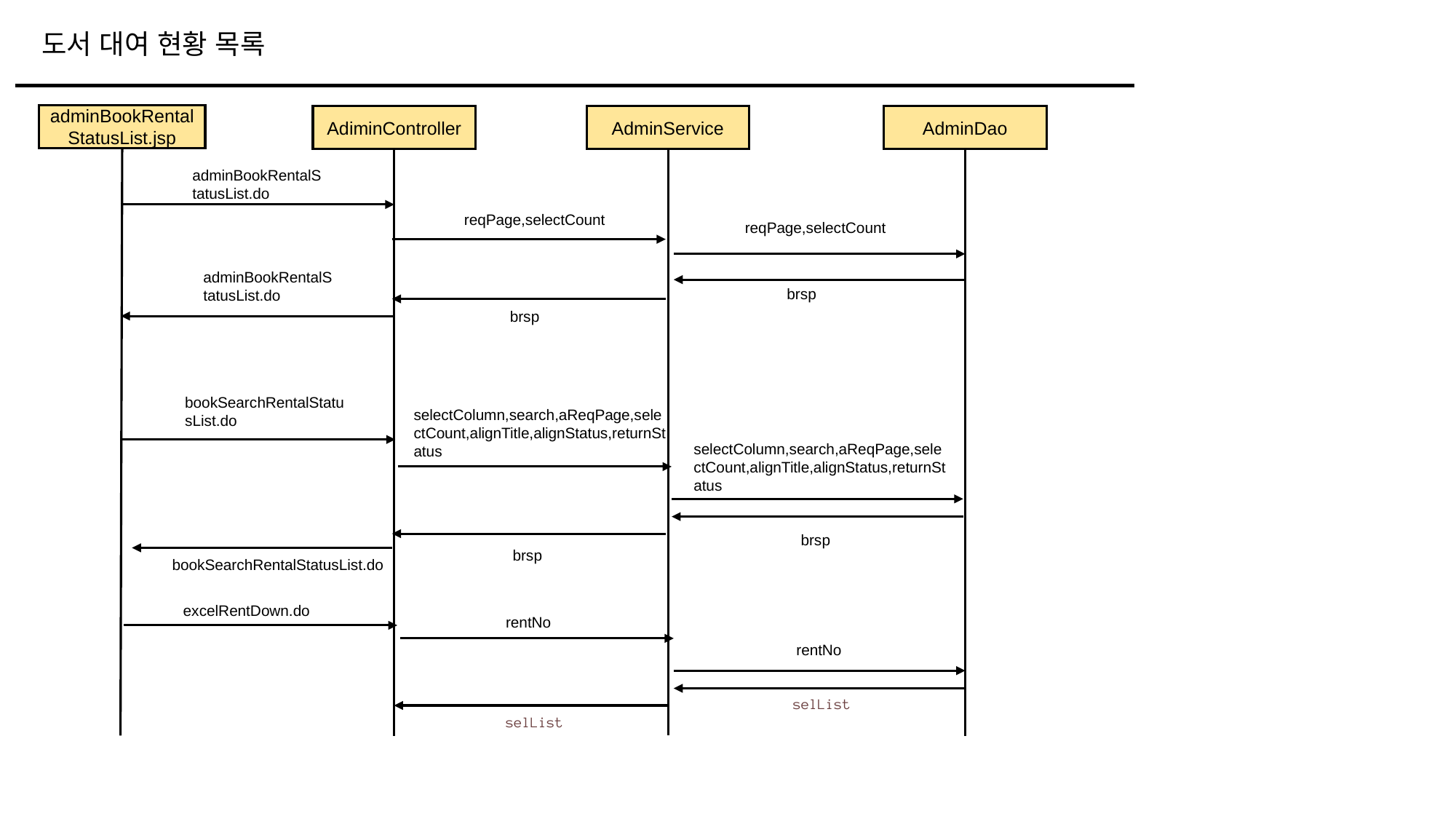

도서 대여 현황 목록
adminBookRentalStatusList.jsp
AdiminController
AdminService
AdminDao
adminBookRentalStatusList.do
reqPage,selectCount
reqPage,selectCount
adminBookRentalStatusList.do
brsp
brsp
bookSearchRentalStatusList.do
selectColumn,search,aReqPage,selectCount,alignTitle,alignStatus,returnStatus
selectColumn,search,aReqPage,selectCount,alignTitle,alignStatus,returnStatus
brsp
brsp
bookSearchRentalStatusList.do
excelRentDown.do
rentNo
rentNo
selList
selList